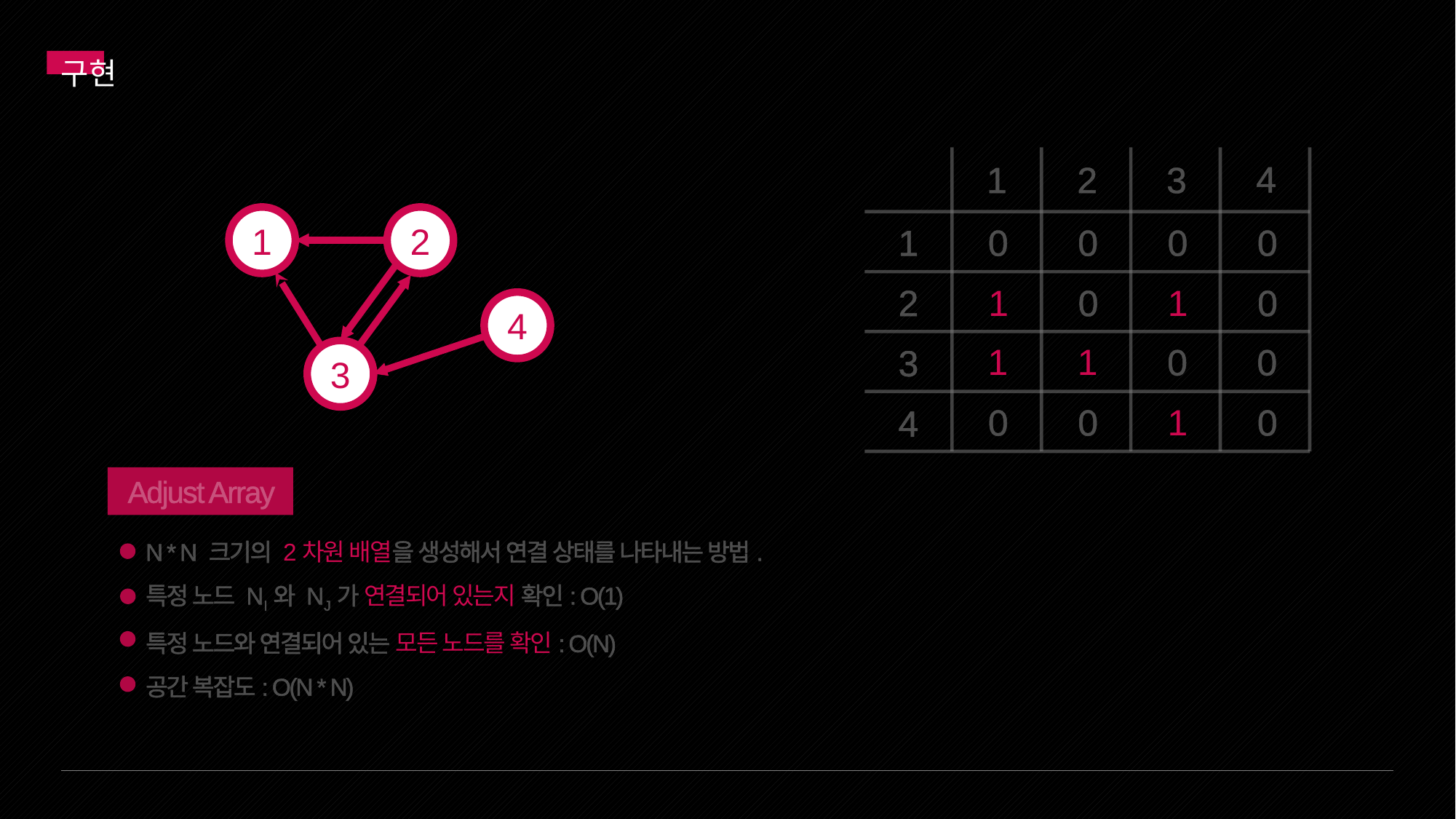

구현

4
3
1
2
1
2
4
3
1
0
0
0
0
2
1
0
1
0
1
1
0
0
3
0
0
1
0
4

Adjust Array
N * N 크기의 2차원 배열을 생성해서 연결 상태를 나타내는 방법.

특정 노드 NI와 NJ가 연결되어 있는지 확인: O(1)

특정 노드와 연결되어 있는 모든 노드를 확인: O(N)

공간 복잡도: O(N * N)

2021 알고리즘 특강 with C++